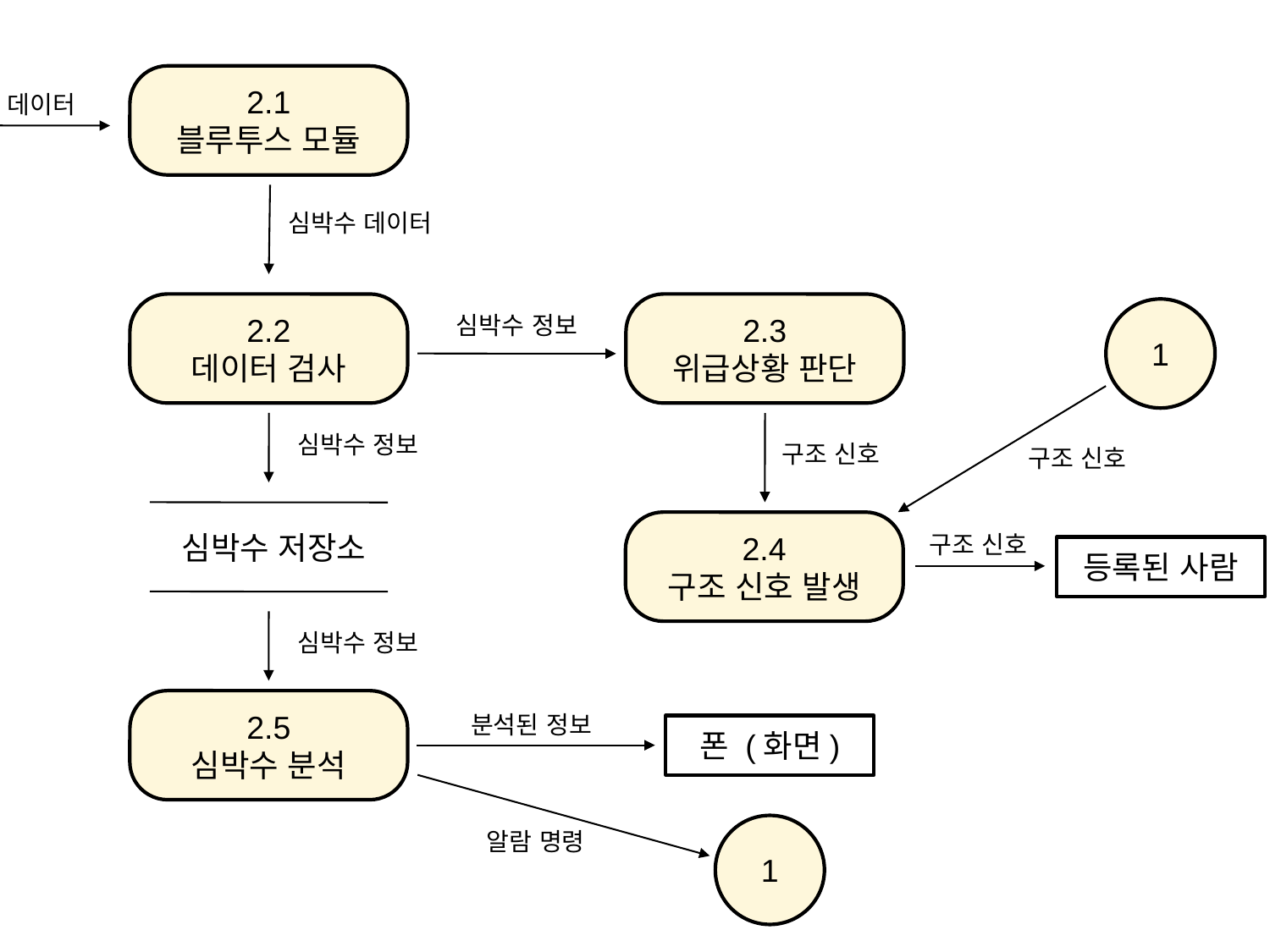

2.1
블루투스 모듈
1
심박수 데이터
심박수 데이터
2.2
데이터 검사
2.3
위급상황 판단
1
심박수 정보
심박수 정보
구조 신호
구조 신호
심박수 저장소
2.4
구조 신호 발생
구조 신호
등록된 사람
심박수 정보
2.5
심박수 분석
분석된 정보
폰 (화면)
1
알람 명령